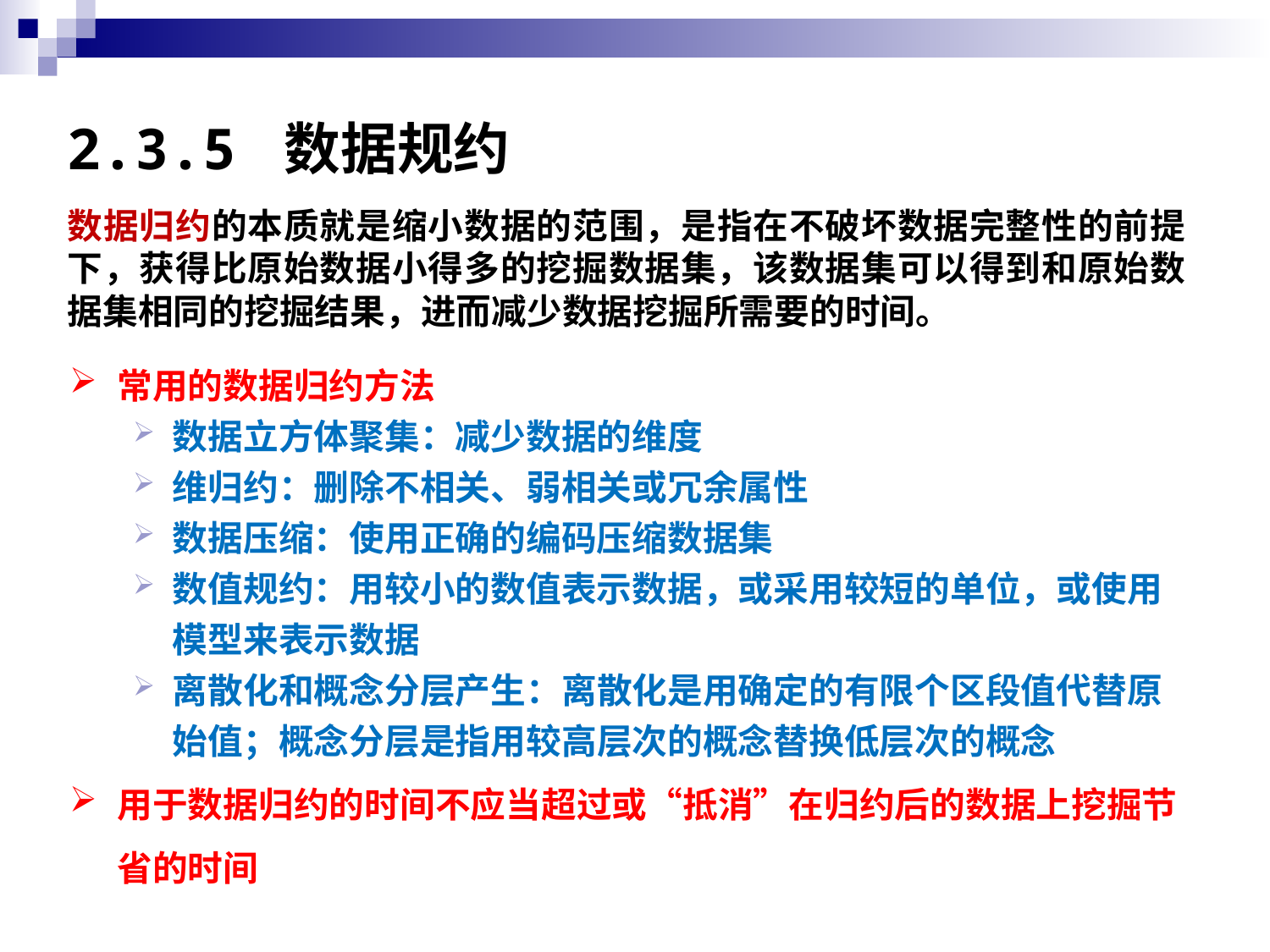

2.3.5 数据规约
数据归约的本质就是缩小数据的范围，是指在不破坏数据完整性的前提下，获得比原始数据小得多的挖掘数据集，该数据集可以得到和原始数据集相同的挖掘结果，进而减少数据挖掘所需要的时间。
常用的数据归约方法
数据立方体聚集：减少数据的维度
维归约：删除不相关、弱相关或冗余属性
数据压缩：使用正确的编码压缩数据集
数值规约：用较小的数值表示数据，或采用较短的单位，或使用模型来表示数据
离散化和概念分层产生：离散化是用确定的有限个区段值代替原始值；概念分层是指用较高层次的概念替换低层次的概念
用于数据归约的时间不应当超过或“抵消”在归约后的数据上挖掘节省的时间